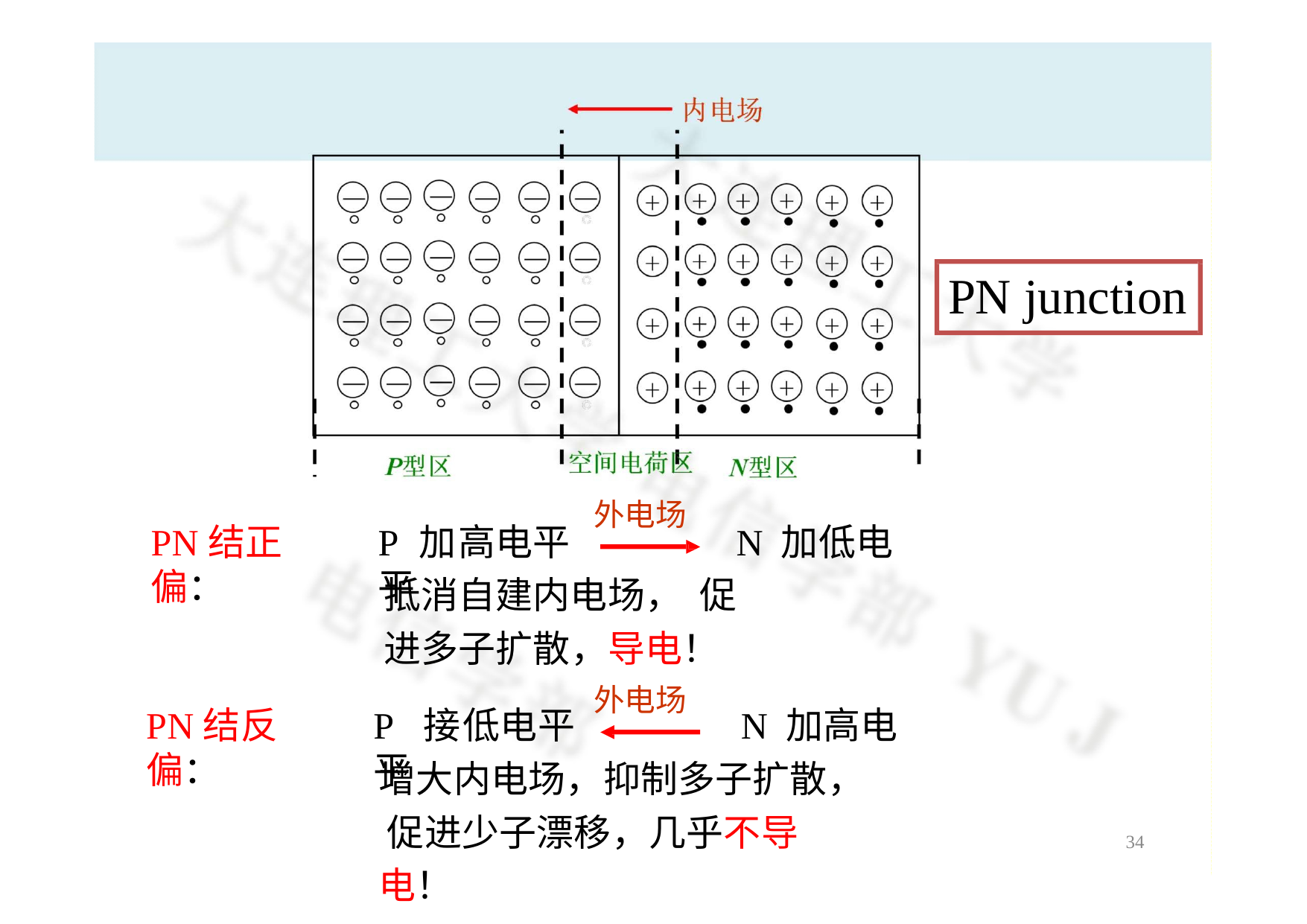

# PN junction
外电场
PN结正偏：
P	加高电平	N 加低电平

抵消自建内电场，  促进多子扩散，导电！
外电场
PN结反偏：
P	接低电平	N 加高电平

增大内电场，抑制多子扩散，  促进少子漂移，几乎不导电！
34